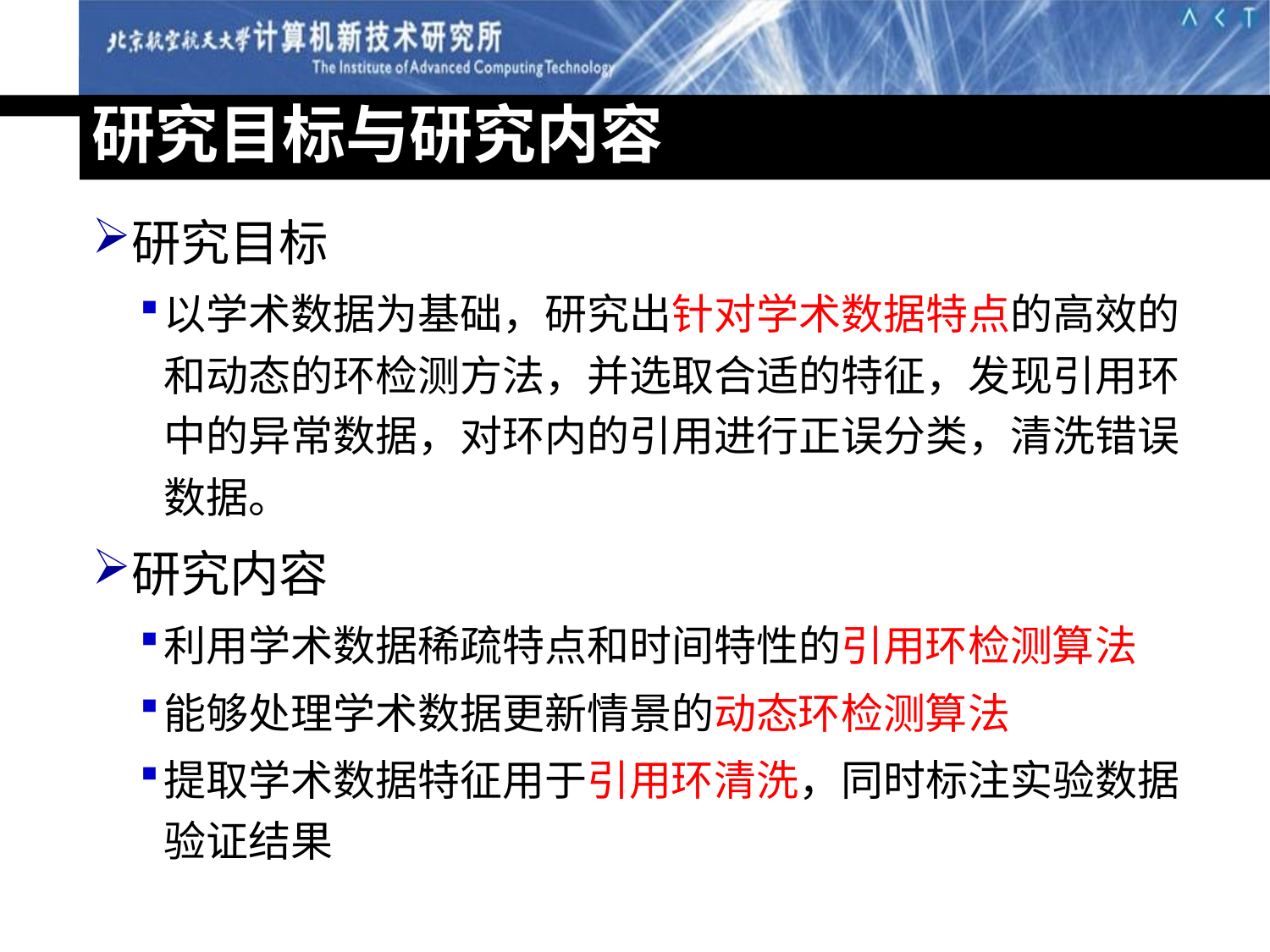

# 研究目标与研究内容
研究目标
以学术数据为基础，研究出针对学术数据特点的高效的和动态的环检测方法，并选取合适的特征，发现引用环中的异常数据，对环内的引用进行正误分类，清洗错误数据。
研究内容
利用学术数据稀疏特点和时间特性的引用环检测算法
能够处理学术数据更新情景的动态环检测算法
提取学术数据特征用于引用环清洗，同时标注实验数据验证结果